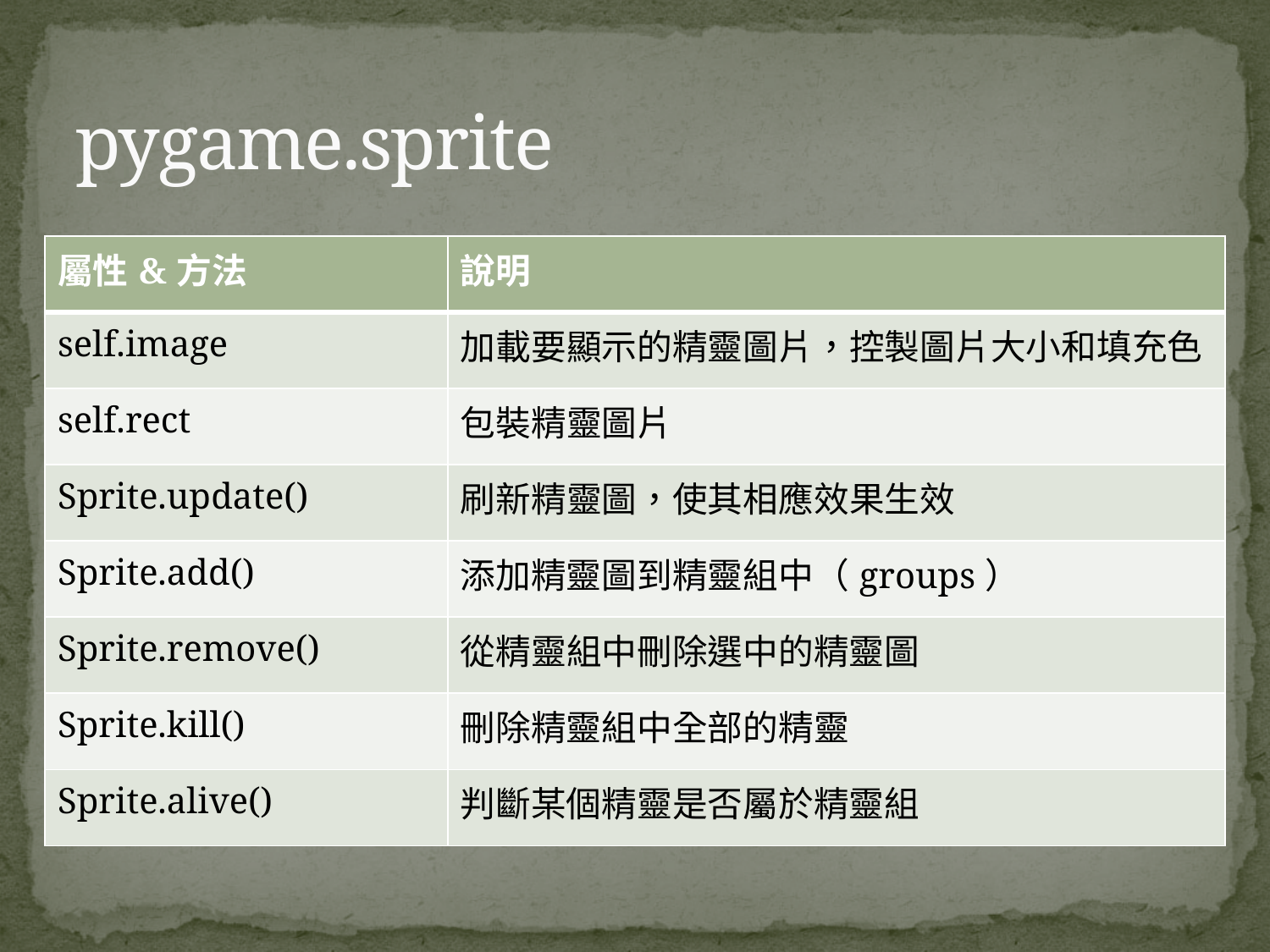

# pygame.sprite
| 屬性&方法 | 說明 |
| --- | --- |
| self.image | 加載要顯示的精靈圖片，控製圖片大小和填充色 |
| self.rect | 包裝精靈圖片 |
| Sprite.update() | 刷新精靈圖，使其相應效果生效 |
| Sprite.add() | 添加精靈圖到精靈組中（groups） |
| Sprite.remove() | 從精靈組中刪除選中的精靈圖 |
| Sprite.kill() | 刪除精靈組中全部的精靈 |
| Sprite.alive() | 判斷某個精靈是否屬於精靈組 |